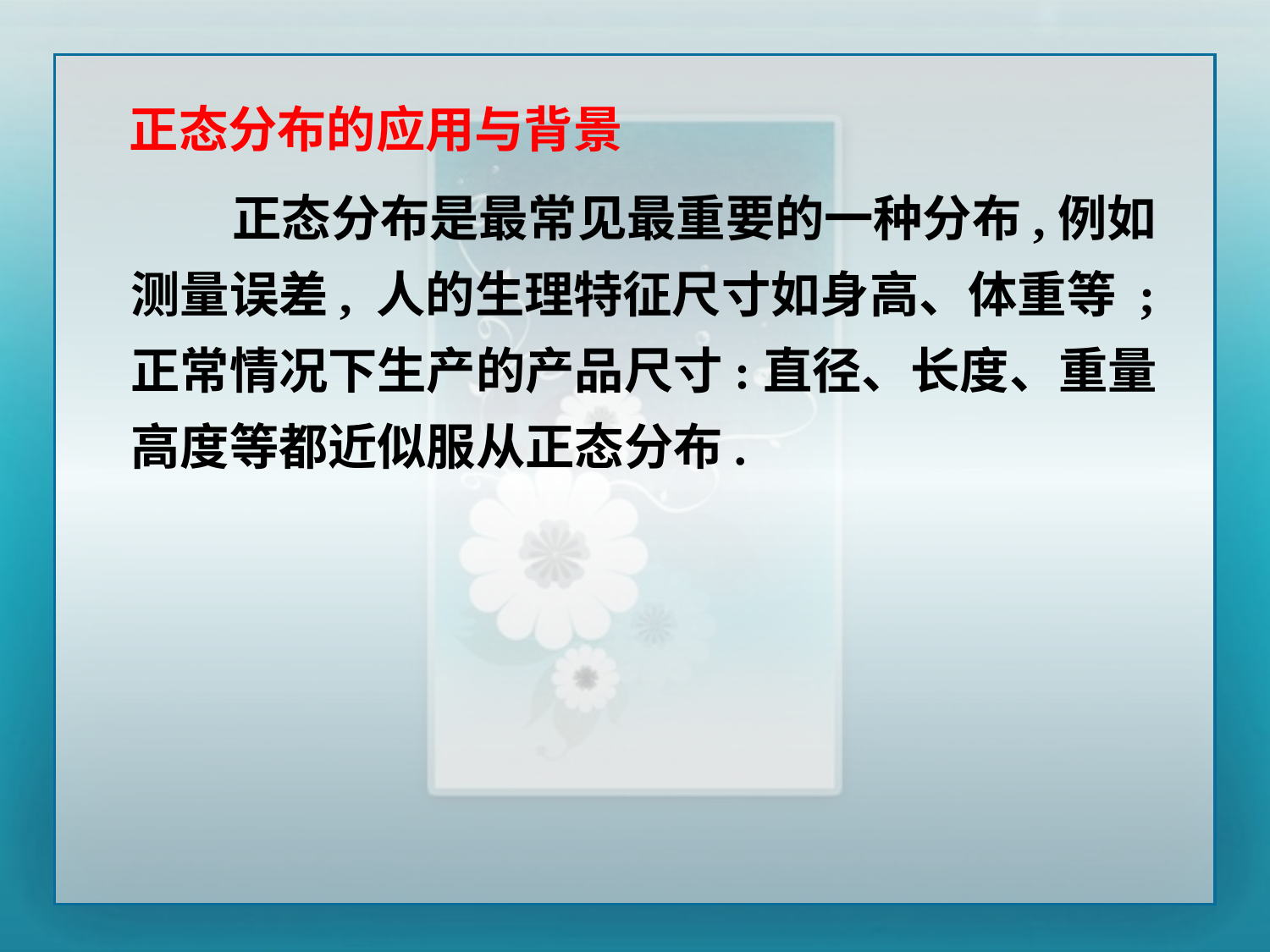

正态分布的应用与背景
        正态分布是最常见最重要的一种分布,例如
测量误差, 人的生理特征尺寸如身高、体重等 ;
正常情况下生产的产品尺寸:直径、长度、重量
高度等都近似服从正态分布.